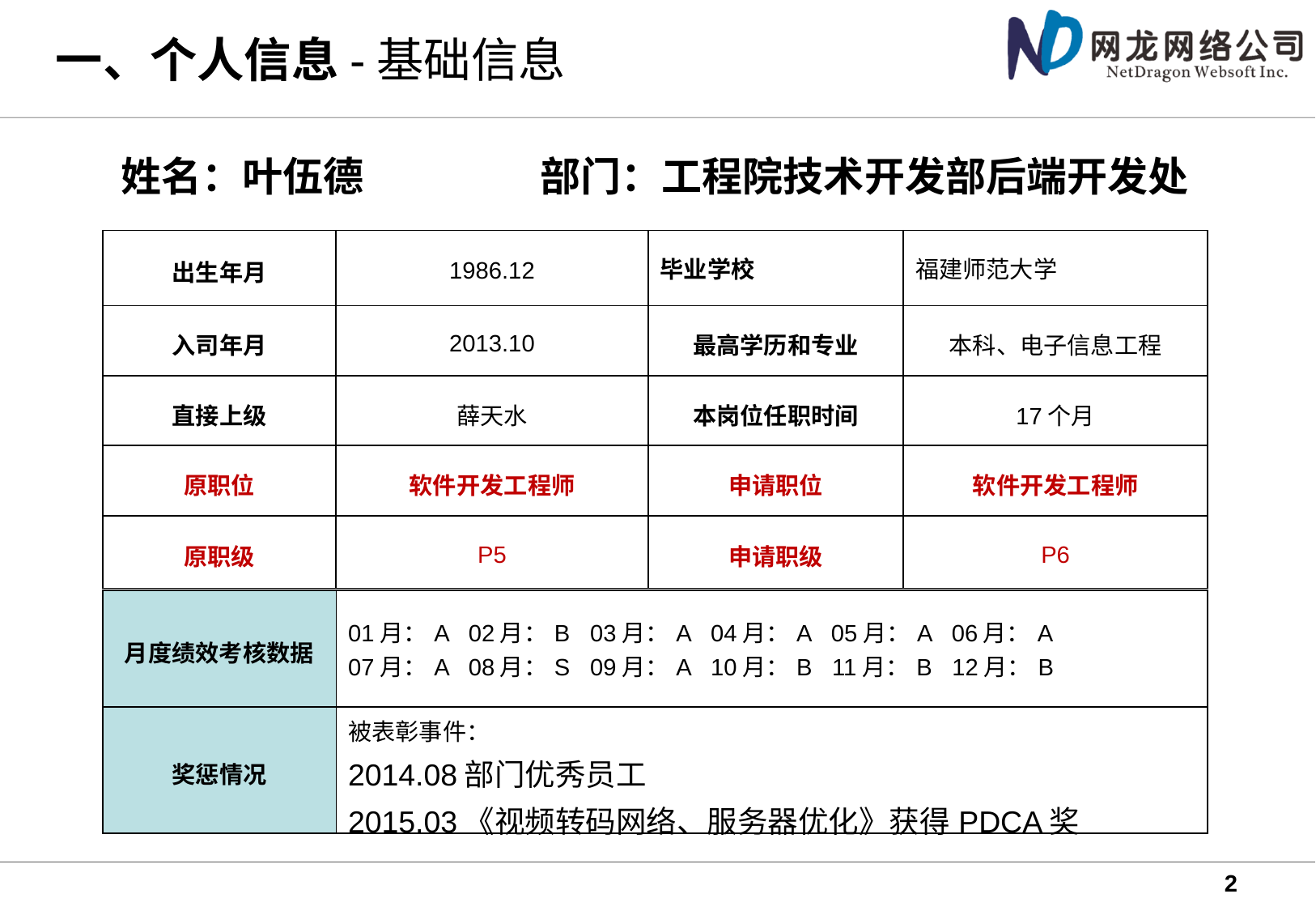

# 一、个人信息-基础信息
部门：工程院技术开发部后端开发处
姓名：叶伍德
| 出生年月 | 1986.12 | 毕业学校 | 福建师范大学 |
| --- | --- | --- | --- |
| 入司年月 | 2013.10 | 最高学历和专业 | 本科、电子信息工程 |
| 直接上级 | 薛天水 | 本岗位任职时间 | 17个月 |
| 原职位 | 软件开发工程师 | 申请职位 | 软件开发工程师 |
| 原职级 | P5 | 申请职级 | P6 |
| 月度绩效考核数据 | 01月：A 02月：B 03月：A 04月：A 05月：A 06月：A 07月：A 08月：S 09月：A 10月：B 11月：B 12月：B |
| --- | --- |
| 奖惩情况 | 被表彰事件： 2014.08部门优秀员工 2015.03《视频转码网络、服务器优化》获得PDCA奖 |
2